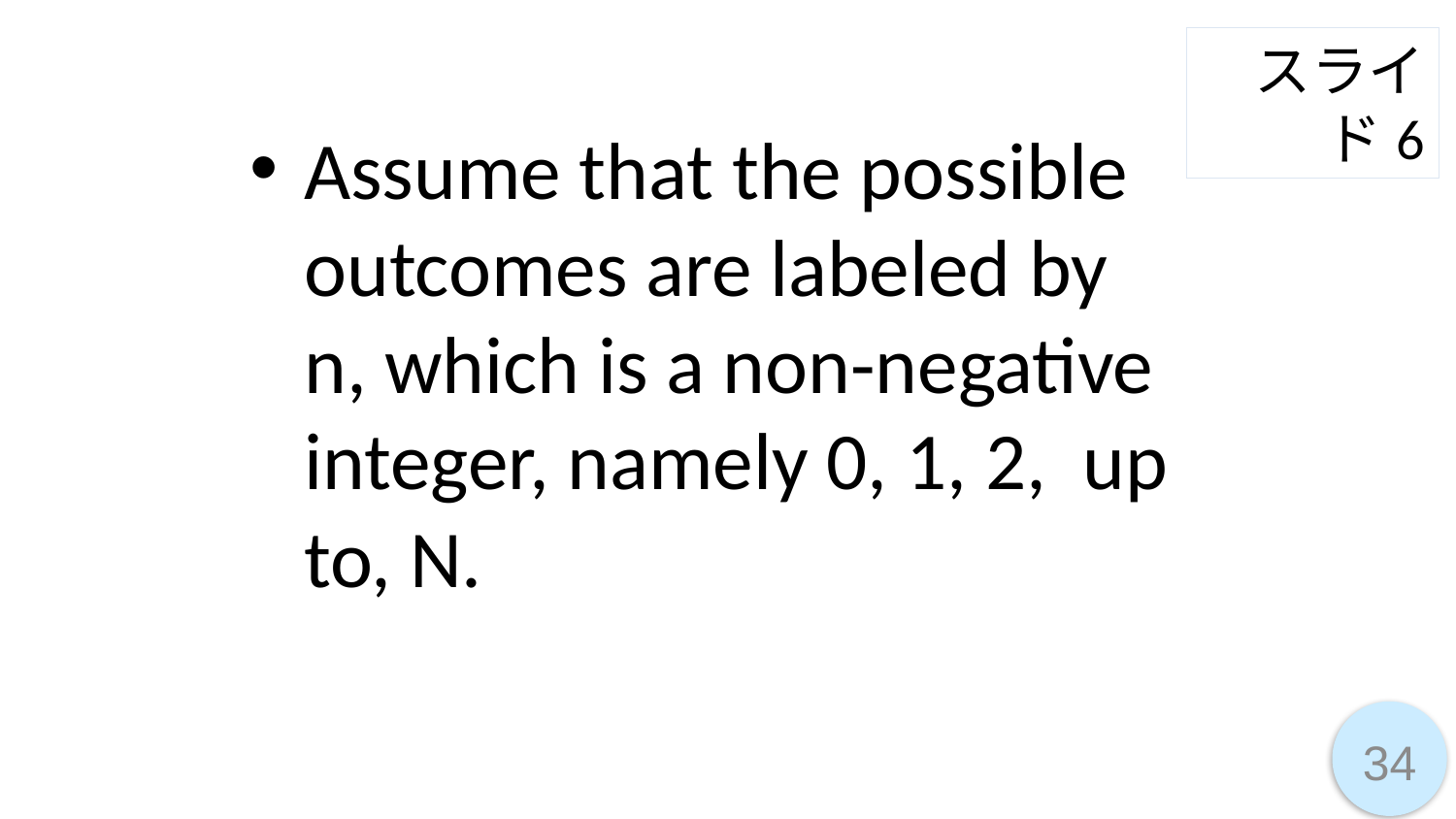

スライド6
Assume that the possible outcomes are labeled by n, which is a non-negative integer, namely 0, 1, 2,  up to, N.
34